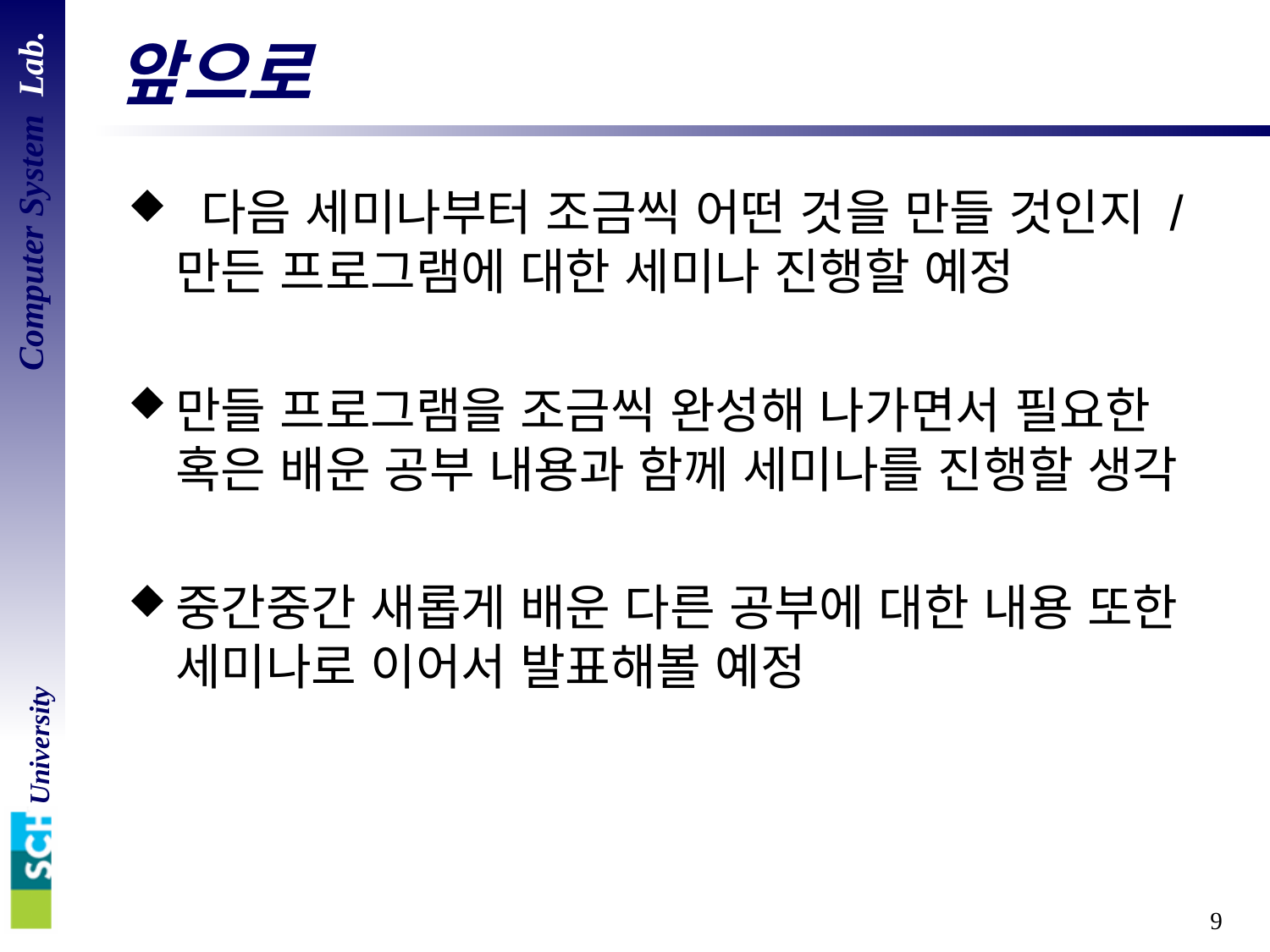

# 앞으로

 다음 세미나부터 조금씩 어떤 것을 만들 것인지 / 만든 프로그램에 대한 세미나 진행할 예정

만들 프로그램을 조금씩 완성해 나가면서 필요한 혹은 배운 공부 내용과 함께 세미나를 진행할 생각

중간중간 새롭게 배운 다른 공부에 대한 내용 또한 세미나로 이어서 발표해볼 예정